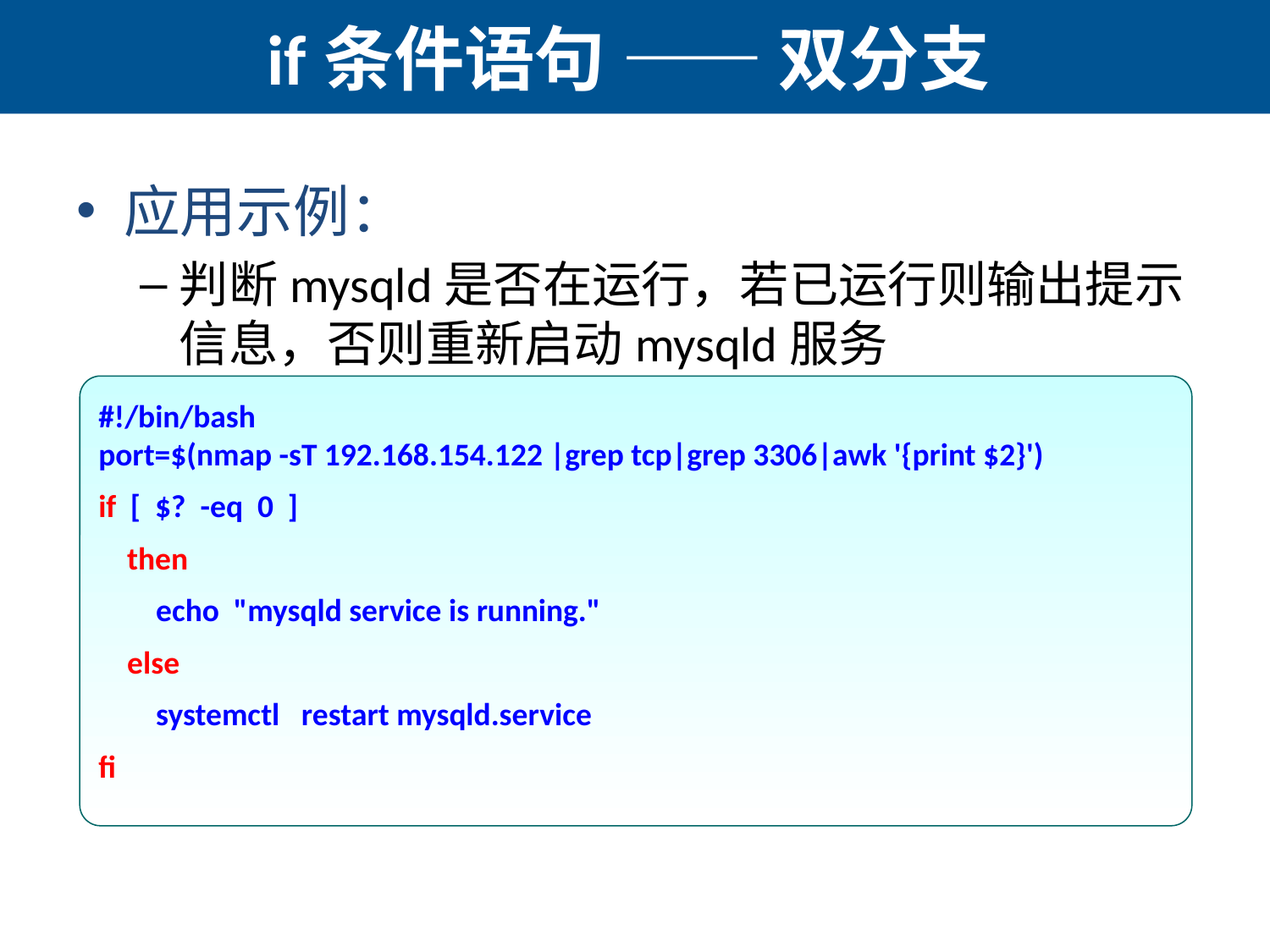

# if条件语句 —— 双分支
应用示例：
判断mysqld是否在运行，若已运行则输出提示信息，否则重新启动mysqld服务
#!/bin/bash
port=$(nmap -sT 192.168.154.122 |grep tcp|grep 3306|awk '{print $2}')
if  [  $?  -eq  0  ]
    then
        echo  "mysqld service is running."
    else
        systemctl   restart mysqld.service
fi